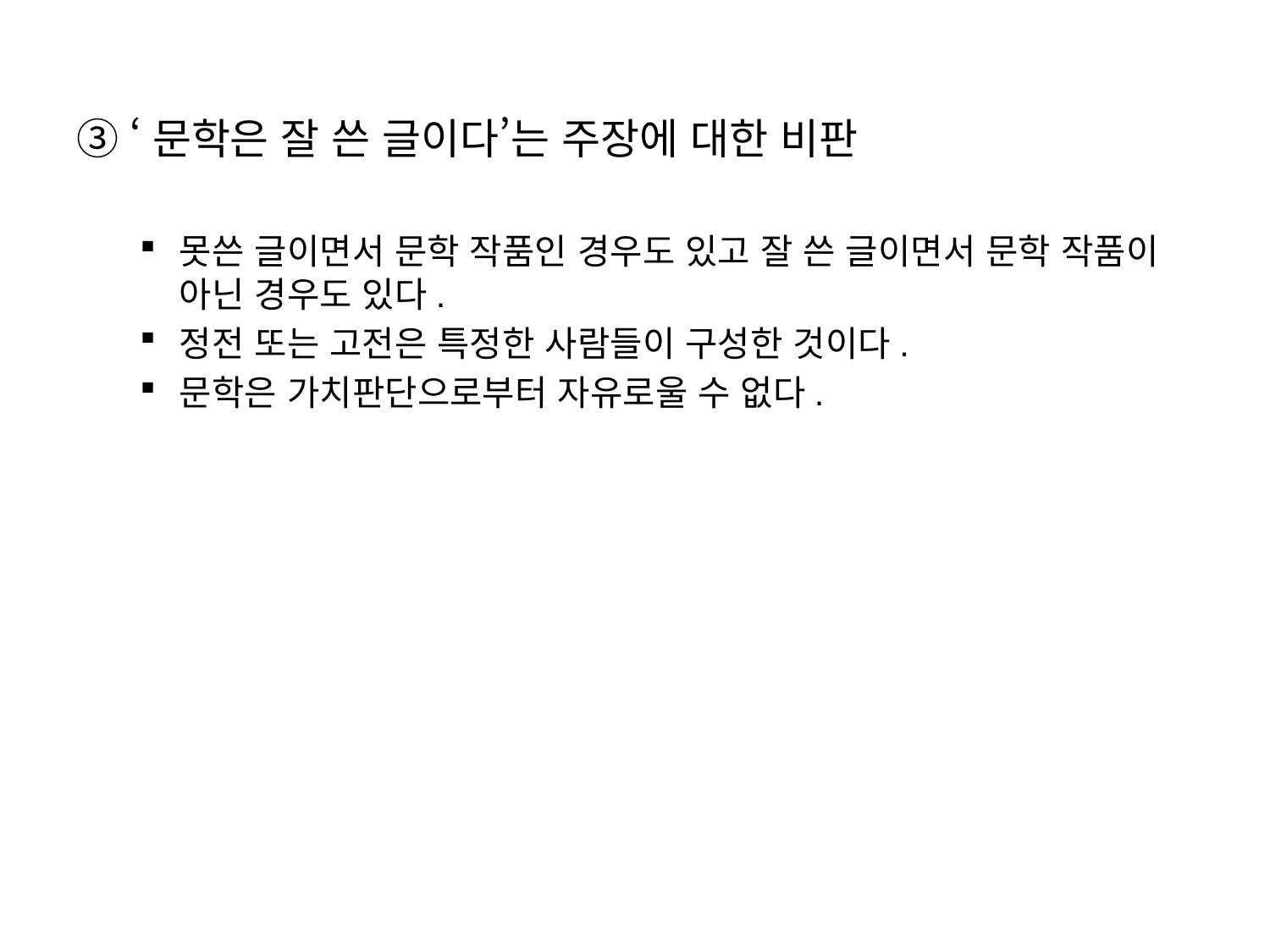

③ ‘문학은 잘 쓴 글이다’는 주장에 대한 비판

못쓴 글이면서 문학 작품인 경우도 있고 잘 쓴 글이면서 문학 작품이 아닌 경우도 있다.
정전 또는 고전은 특정한 사람들이 구성한 것이다.
문학은 가치판단으로부터 자유로울 수 없다.